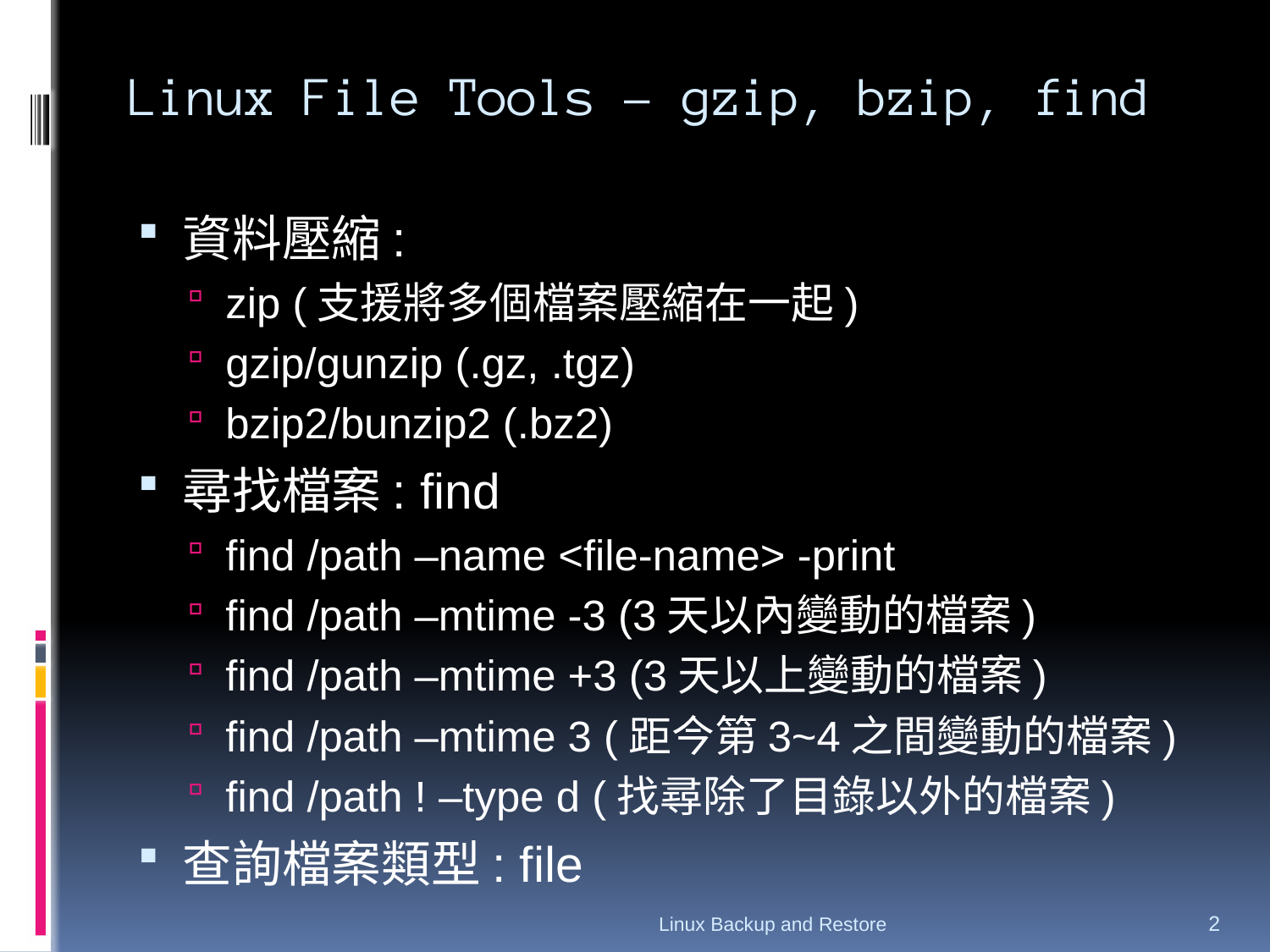

# Linux File Tools – gzip, bzip, find
資料壓縮:
zip (支援將多個檔案壓縮在一起)
gzip/gunzip (.gz, .tgz)
bzip2/bunzip2 (.bz2)
尋找檔案: find
find /path –name <file-name> -print
find /path –mtime -3 (3天以內變動的檔案)
find /path –mtime +3 (3天以上變動的檔案)
find /path –mtime 3 (距今第3~4之間變動的檔案)
find /path ! –type d (找尋除了目錄以外的檔案)
查詢檔案類型: file
Linux Backup and Restore
2